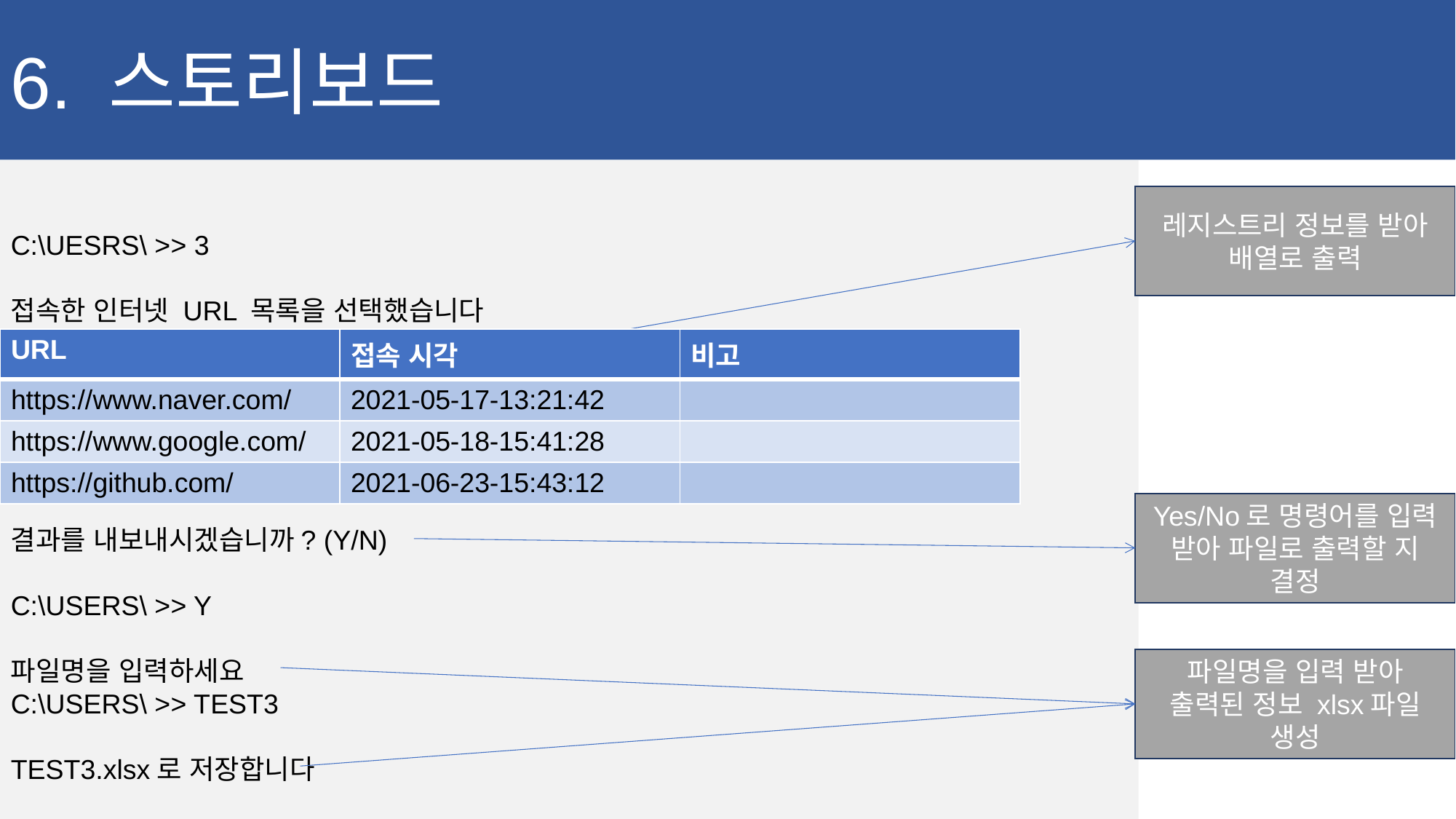

6. 스토리보드

C:\UESRS\ >> 3

접속한 인터넷 URL 목록을 선택했습니다

결과를 내보내시겠습니까? (Y/N)

C:\USERS\ >> Y

파일명을 입력하세요
C:\USERS\ >> TEST3

TEST3.xlsx로 저장합니다
레지스트리 정보를 받아 배열로 출력
| URL | 접속 시각 | 비고 |
| --- | --- | --- |
| https://www.naver.com/ | 2021-05-17-13:21:42 |  |
| https://www.google.com/ | 2021-05-18-15:41:28 |  |
| https://github.com/ | 2021-06-23-15:43:12 |  |
Yes/No로 명령어를 입력 받아 파일로 출력할 지 결정
파일명을 입력 받아 출력된 정보 xlsx파일 생성